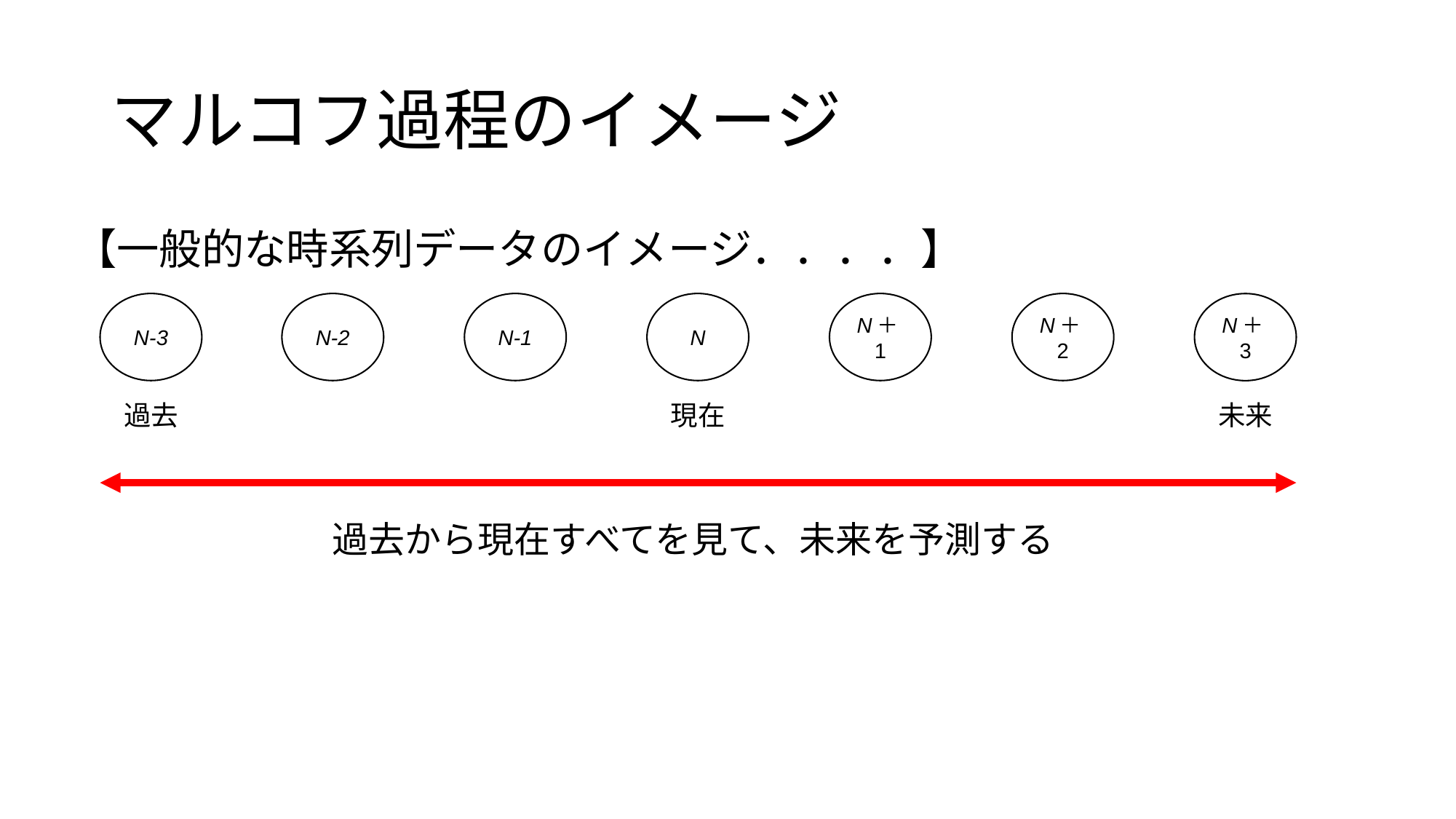

# マルコフ過程のイメージ
【一般的な時系列データのイメージ．．．．】
N-3
N-2
N-1
N
N＋1
N＋2
N＋3
過去
現在
未来
過去から現在すべてを見て、未来を予測する